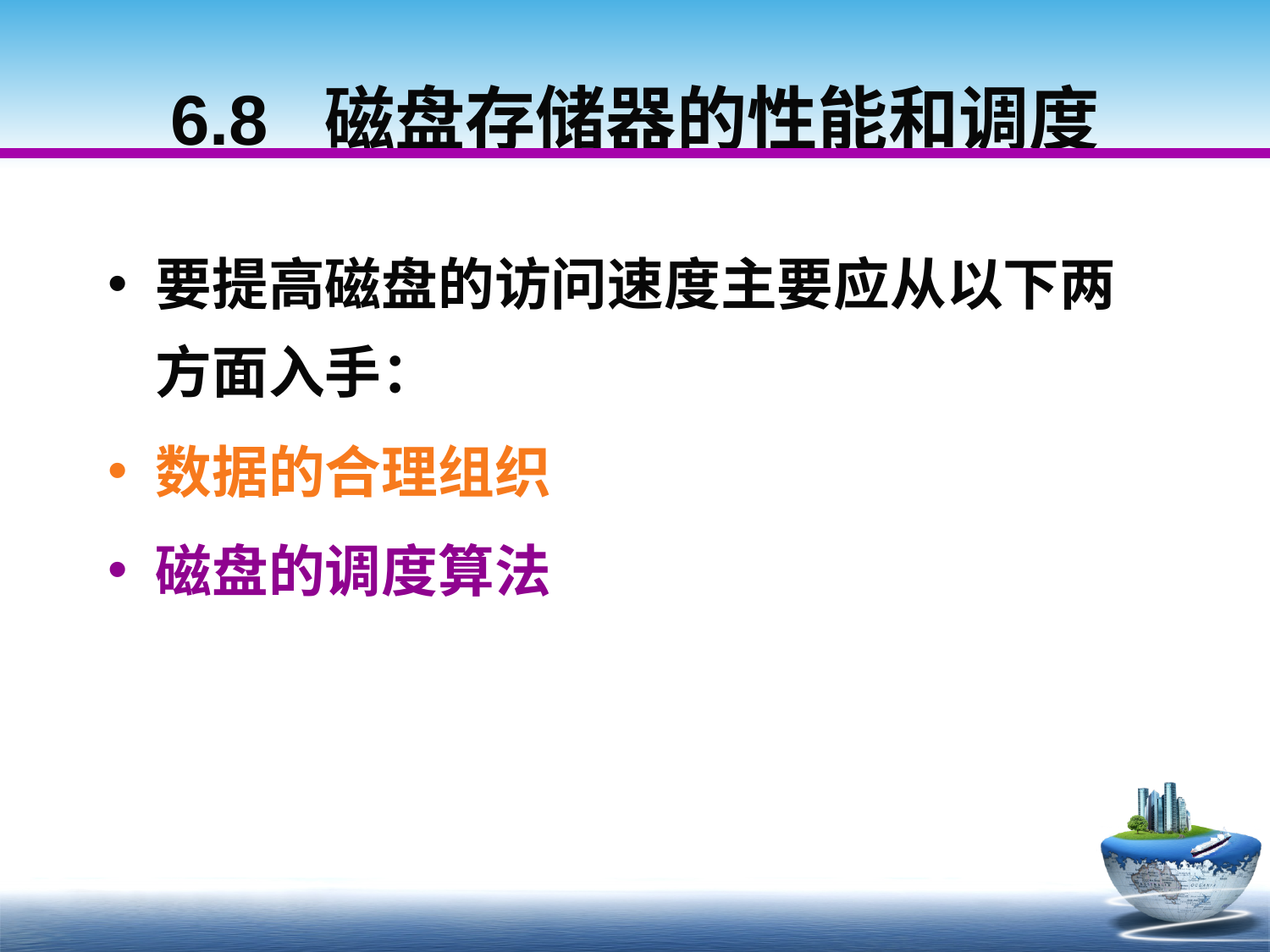

6.8  磁盘存储器的性能和调度

要提高磁盘的访问速度主要应从以下两方面入手：
数据的合理组织
磁盘的调度算法